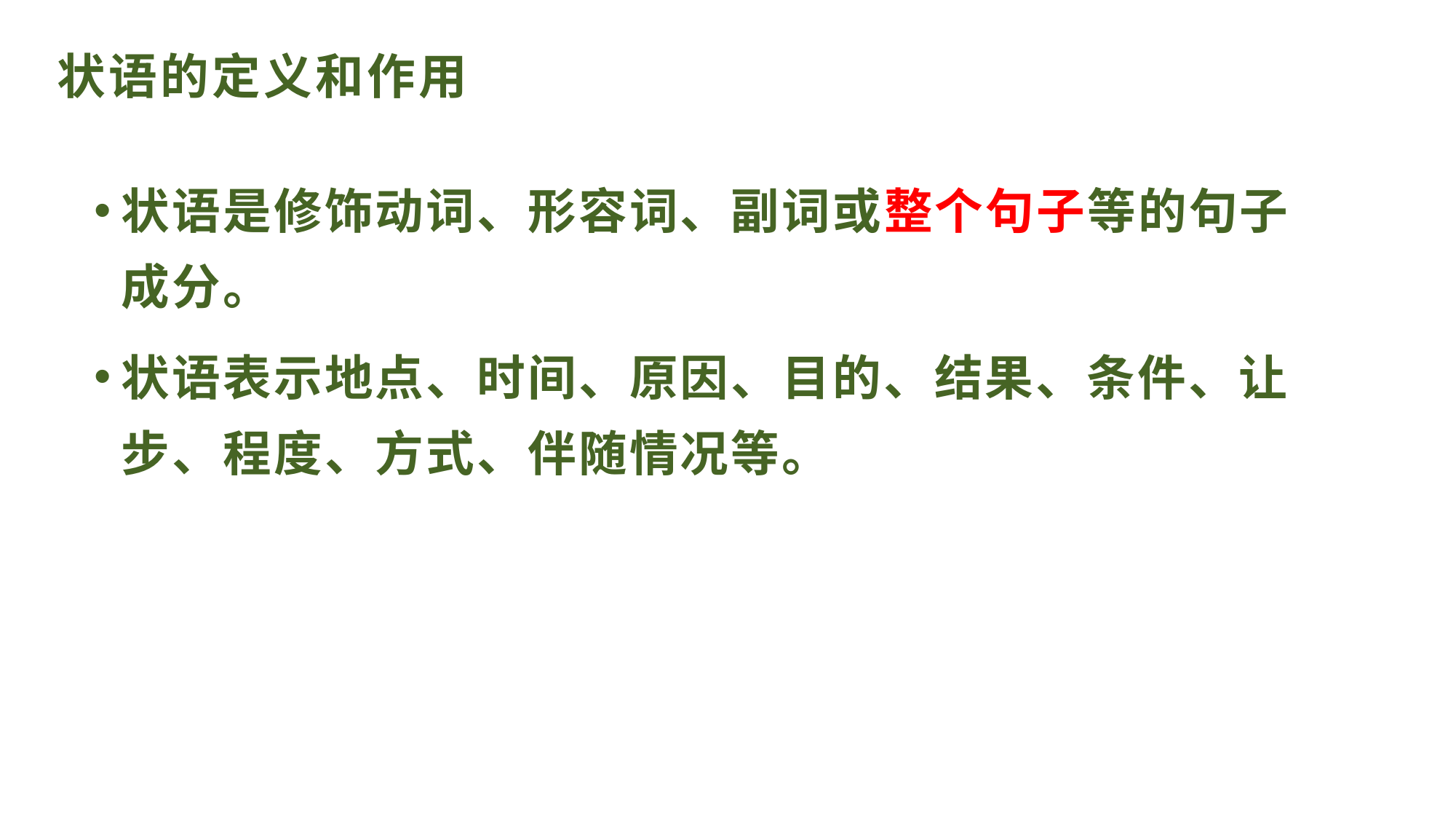

# 状语的定义和作用
状语是修饰动词、形容词、副词或整个句子等的句子成分。
状语表示地点、时间、原因、目的、结果、条件、让步、程度、方式、伴随情况等。